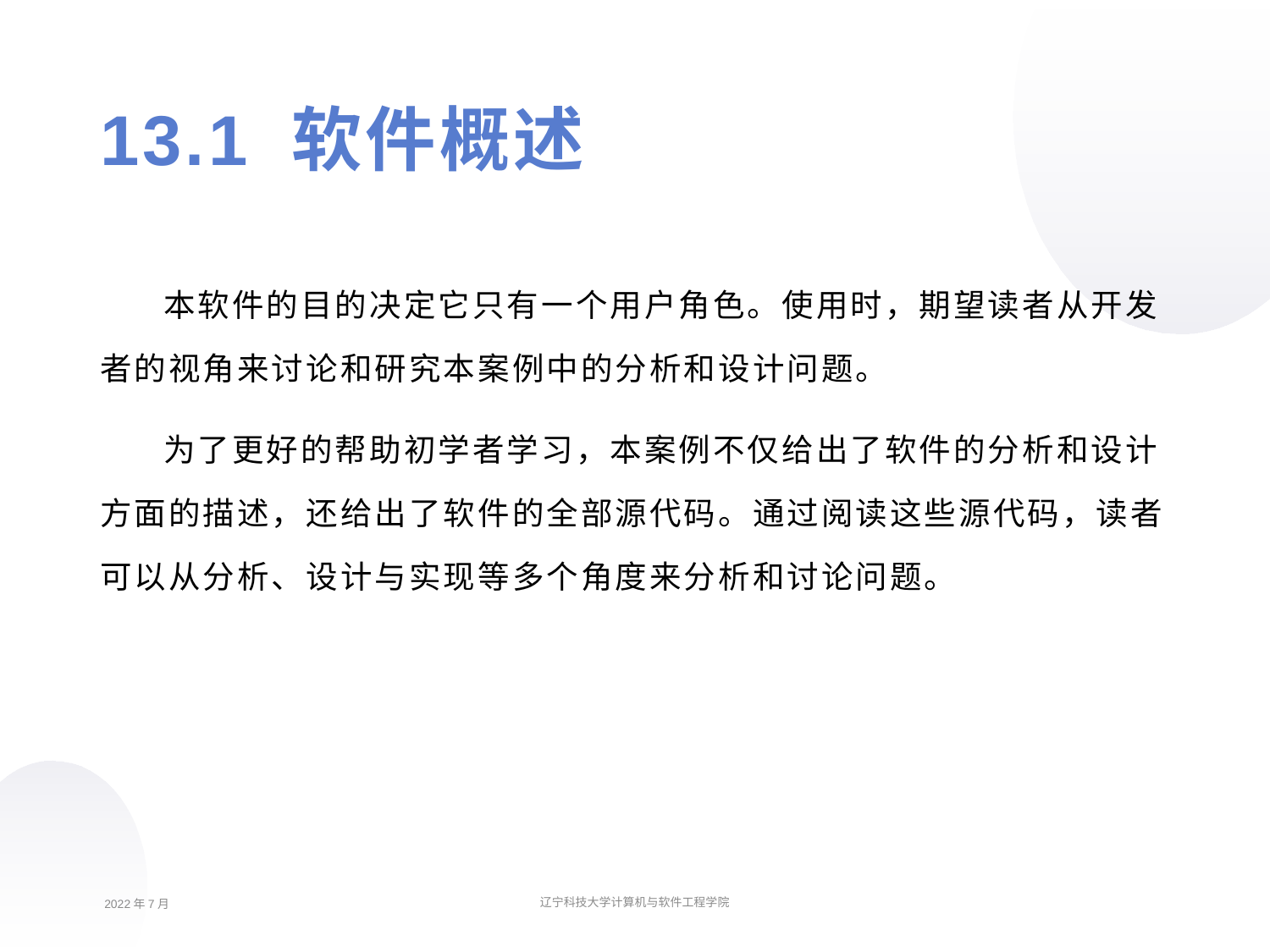

13.1 软件概述
本软件的目的决定它只有一个用户角色。使用时，期望读者从开发者的视角来讨论和研究本案例中的分析和设计问题。
为了更好的帮助初学者学习，本案例不仅给出了软件的分析和设计方面的描述，还给出了软件的全部源代码。通过阅读这些源代码，读者可以从分析、设计与实现等多个角度来分析和讨论问题。

2022年7月
辽宁科技大学计算机与软件工程学院
4